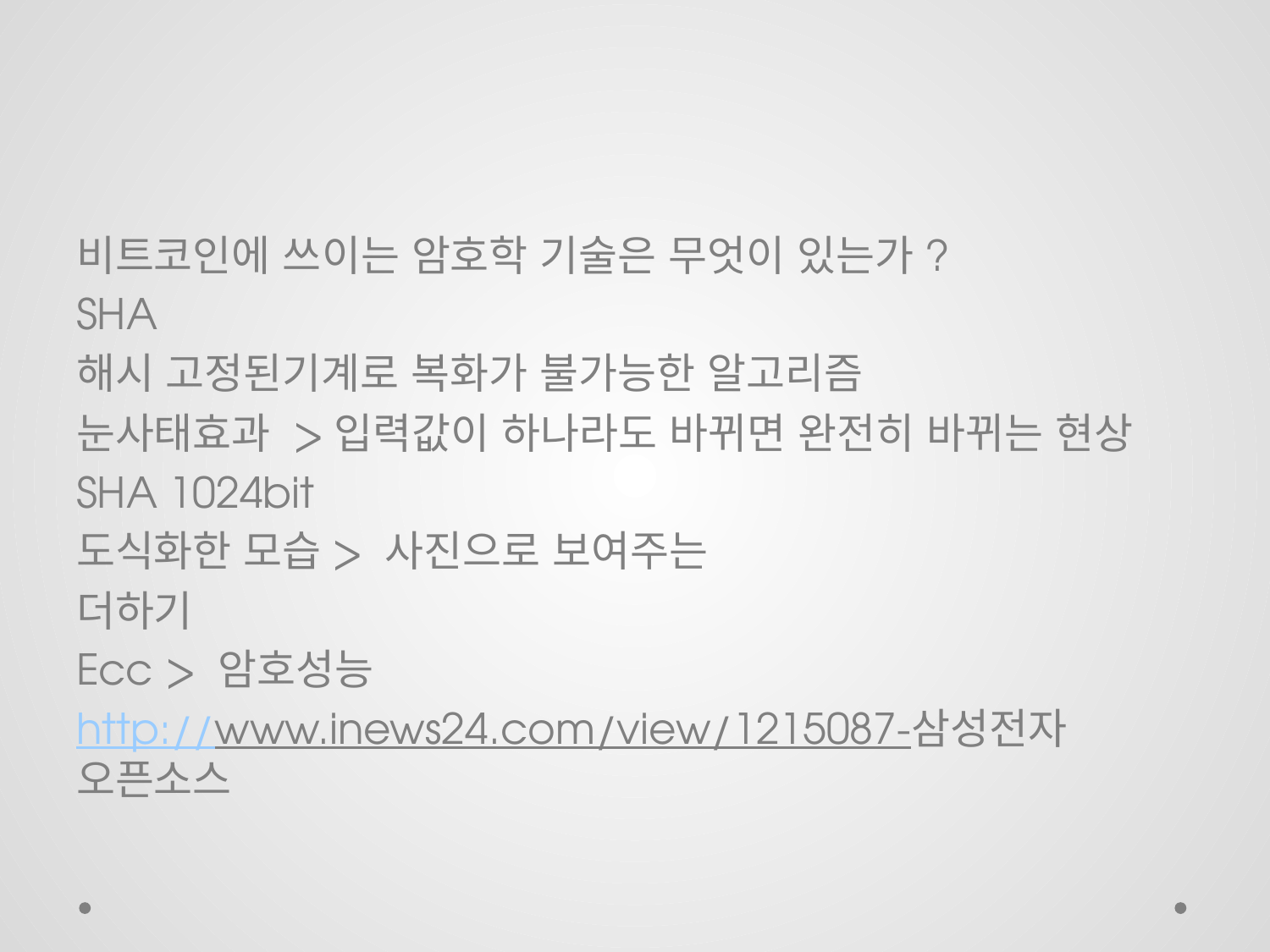

#
비트코인에 쓰이는 암호학 기술은 무엇이 있는가?
SHA
해시 고정된기계로 복화가 불가능한 알고리즘
눈사태효과 >입력값이 하나라도 바뀌면 완전히 바뀌는 현상
SHA 1024bit
도식화한 모습> 사진으로 보여주는
더하기
Ecc > 암호성능
http://www.inews24.com/view/1215087-삼성전자 오픈소스